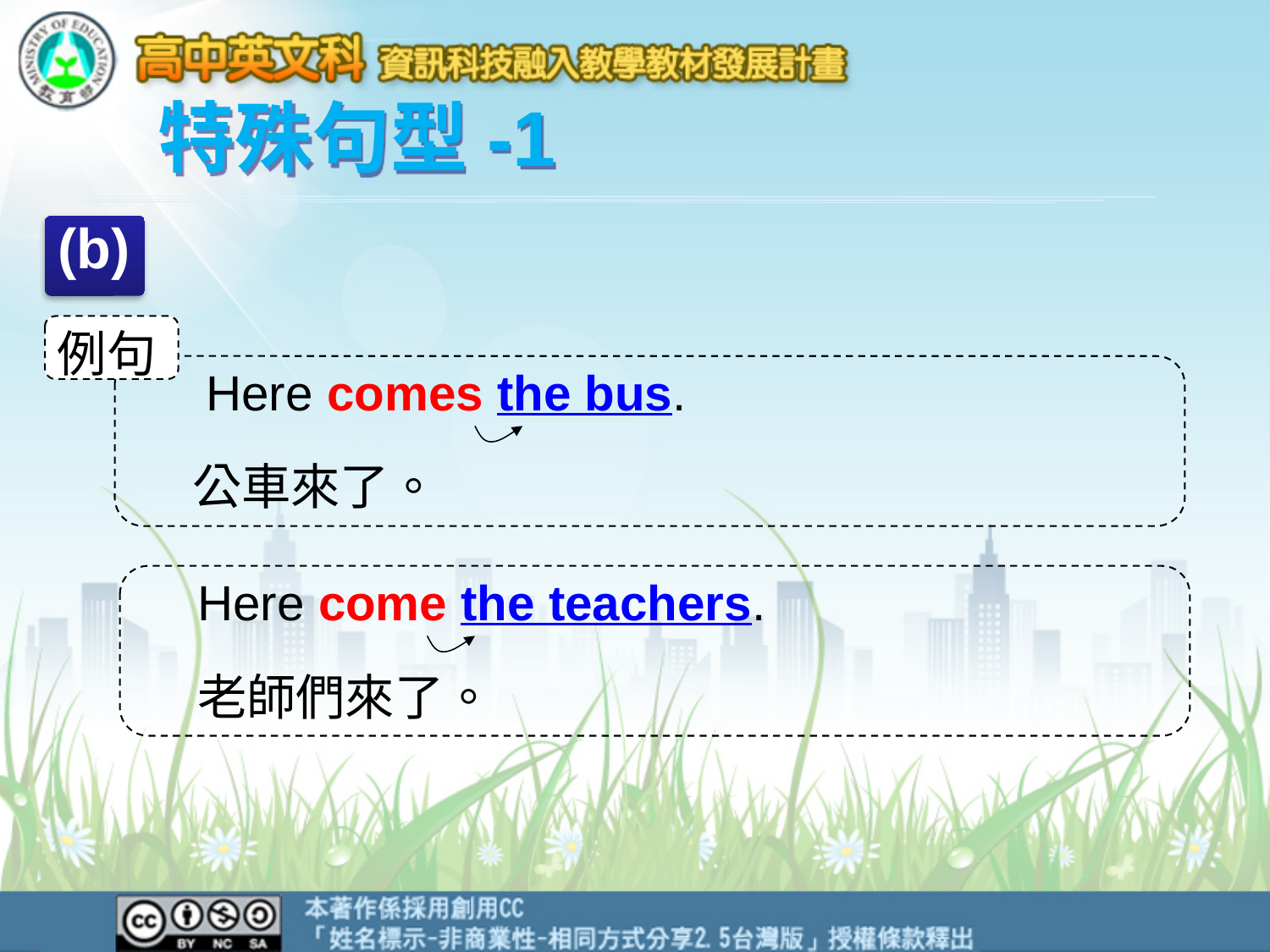

特殊句型-1

(b)

例句

 Here comes the bus.

公車來了。

Here come the teachers.

老師們來了。